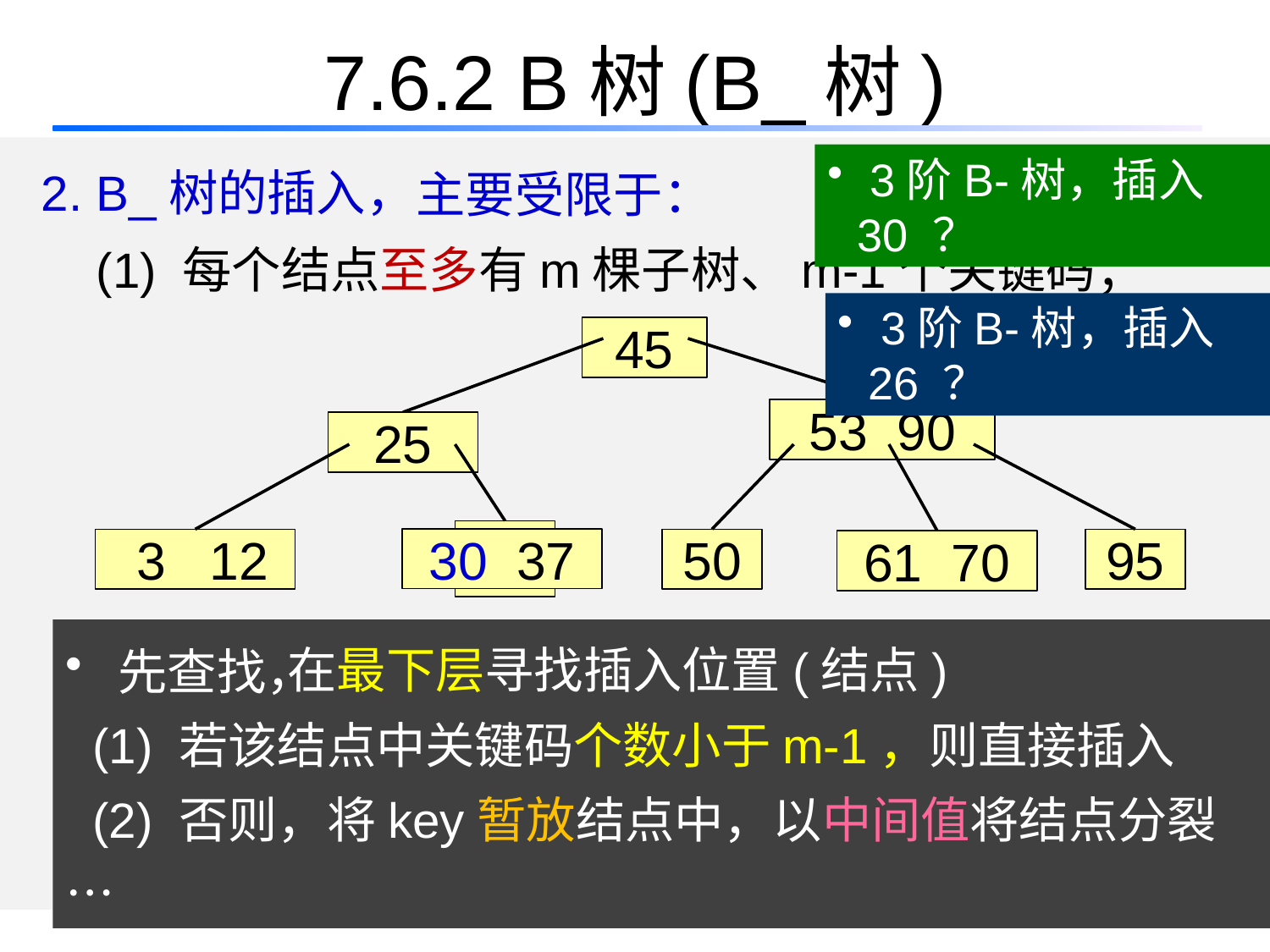

# 7.6.2 B树(B_树)

 2. B_树的插入，
     (1) 每个结点至多有m棵子树、m-1个关键码；
主要受限于：
 3阶B-树，插入30 ？
 3阶B-树，插入26 ？
45
 53  90
25
30  37
37
50
95
 3   12
61  70
在最下层寻找插入位置(结点)
 先查找，
  (1) 若该结点中关键码个数小于m-1，则直接插入
  (2) 否则，将key暂放结点中，以中间值将结点分裂…